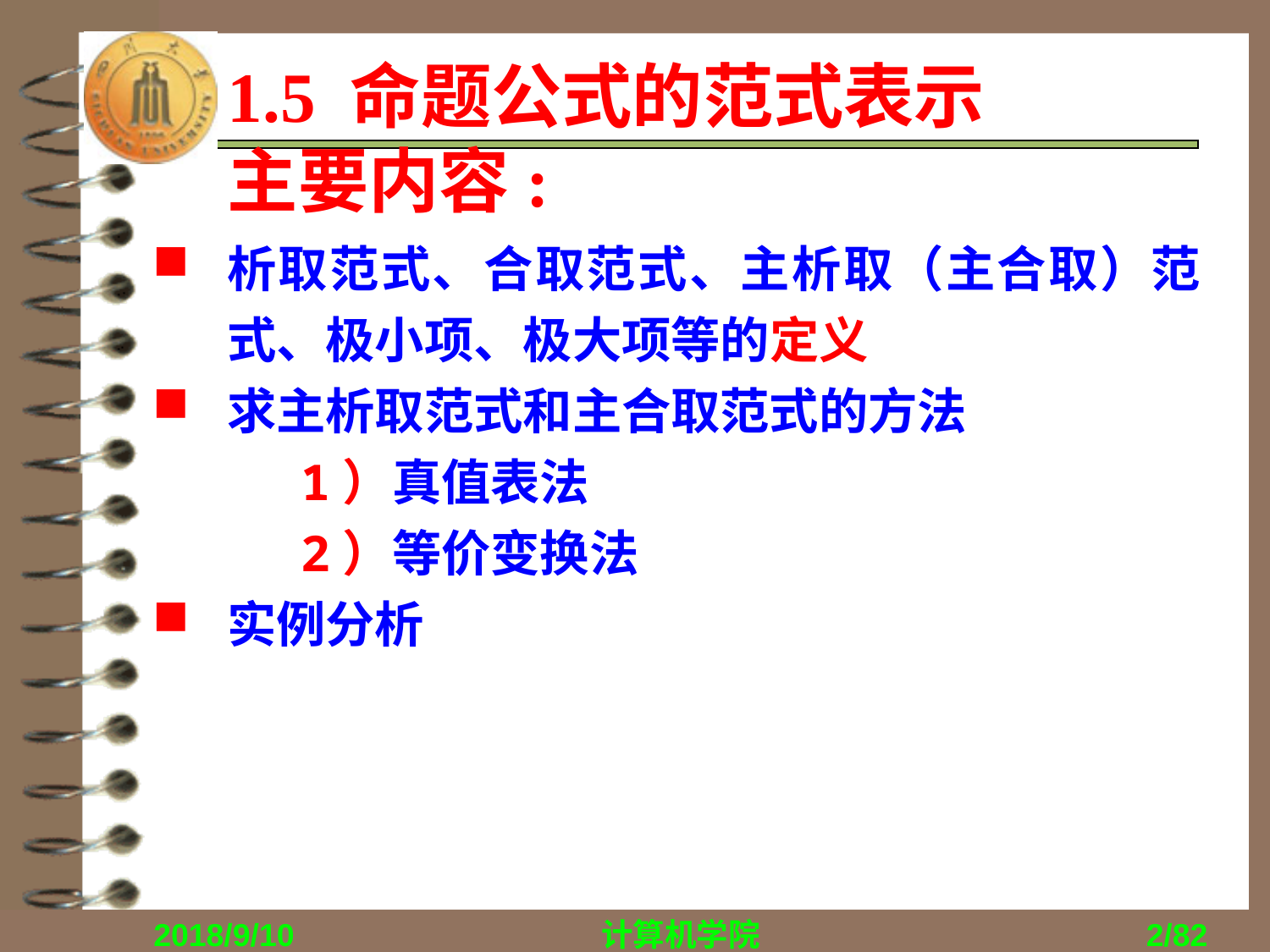

# 1.5 命题公式的范式表示 主要内容:

析取范式、合取范式、主析取（主合取）范式、极小项、极大项等的定义
求主析取范式和主合取范式的方法
     1）真值表法
     2）等价变换法
实例分析
2018/9/10
计算机学院
2/82